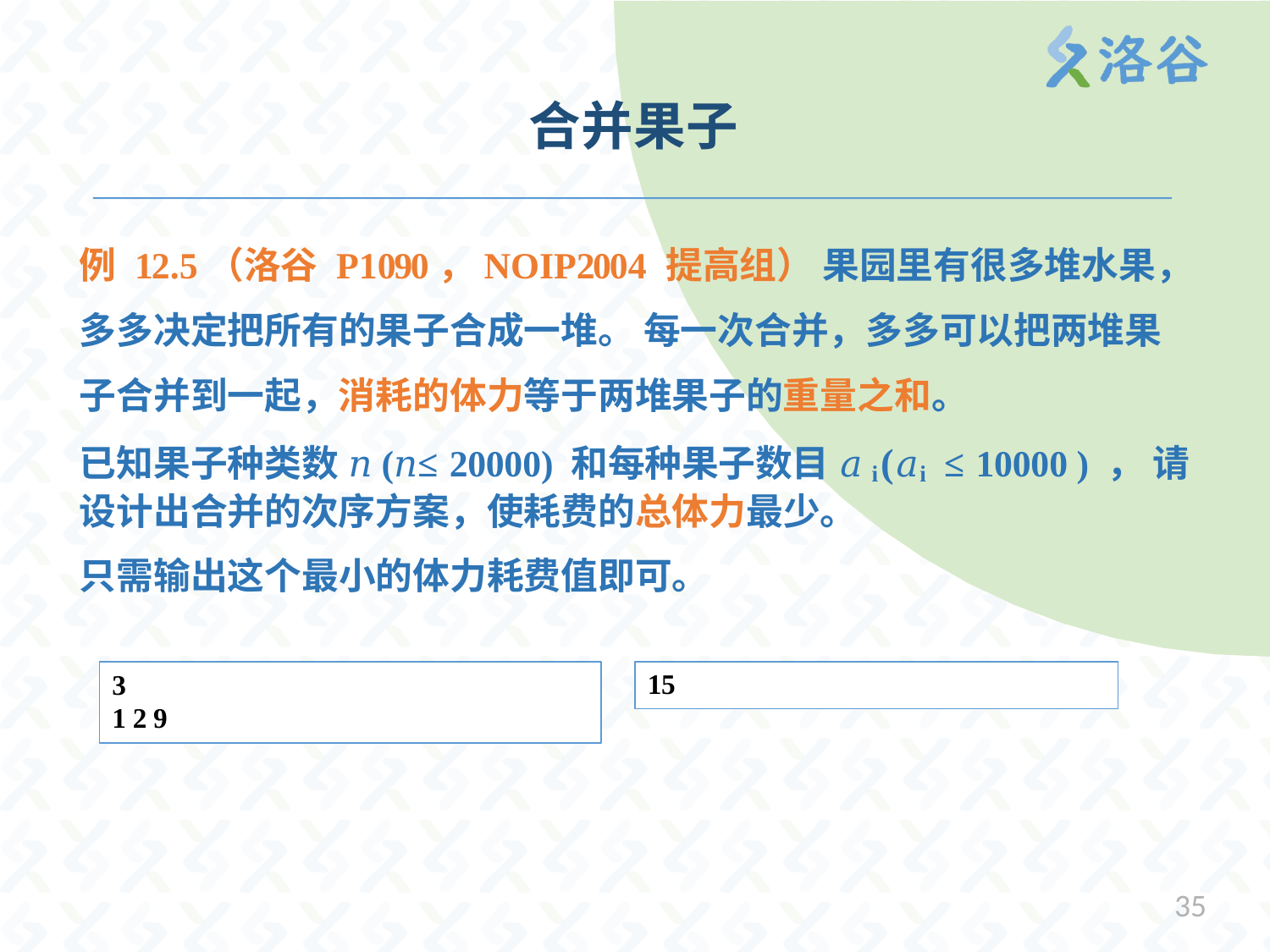

# 合并果子

例 12.5（洛谷 P1090，NOIP2004 提高组） 果园里有很多堆水果，多多决定把所有的果子合成一堆。 每一次合并，多多可以把两堆果子合并到一起，消耗的体力等于两堆果子的重量之和。

已知果子种类数 𝑛(𝑛≤ 20000) 和每种果子数目 𝑎i(𝑎i  ≤ 10000 ) ， 请设计出合并的次序方案，使耗费的总体力最少。

只需输出这个最小的体力耗费值即可。

3
1 2 9
15
35